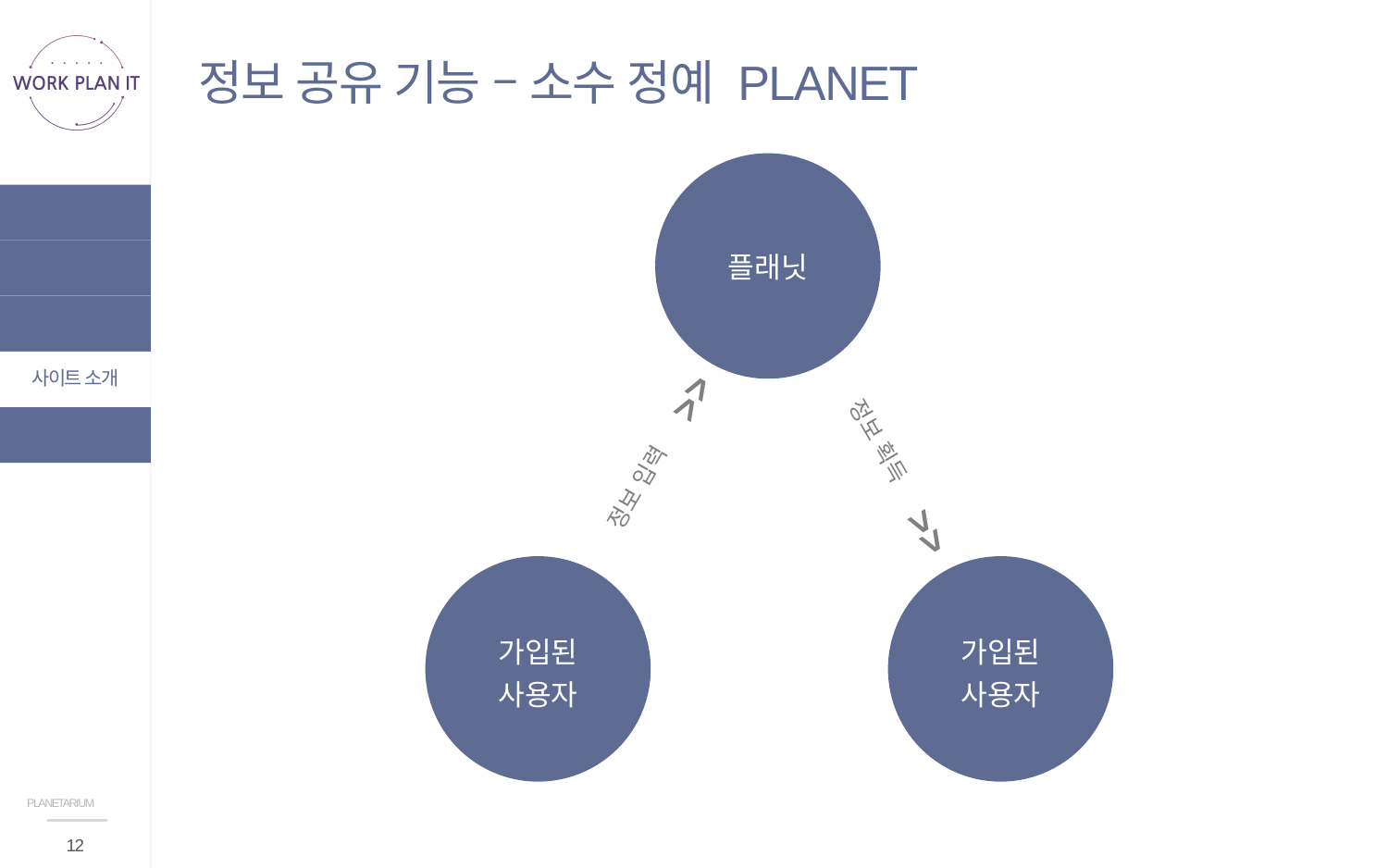

정보 공유 기능 – 소수 정예 PLANET
플래닛
정보 획득
>>
가입된
사용자
가입된
사용자
팀 소개
기획 의도
사용 도구
사이트 소개
>>
기대 효과
정보 입력
PLANETARIUM
12